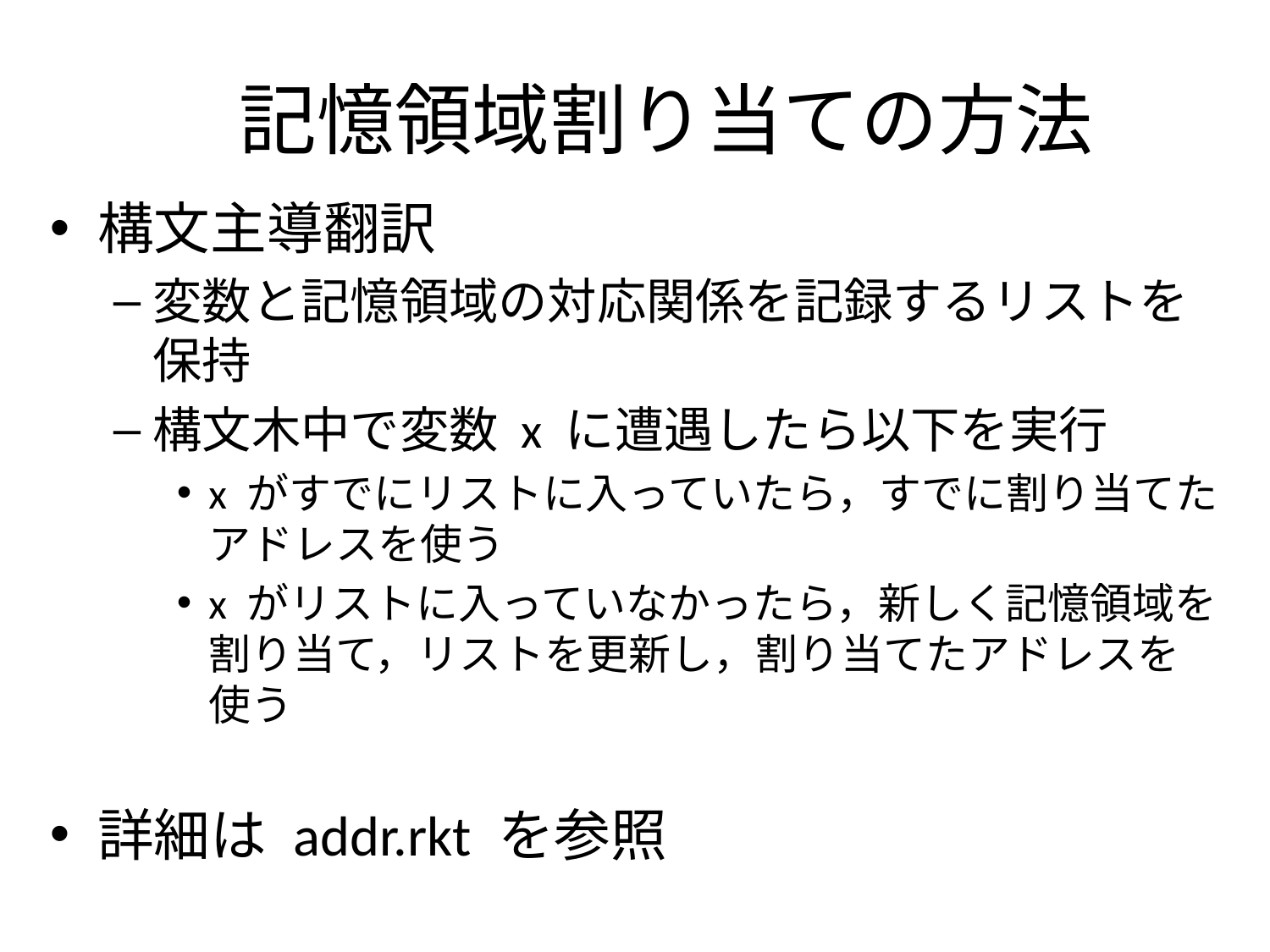

# 記憶領域割り当ての方法
構文主導翻訳
変数と記憶領域の対応関係を記録するリストを保持
構文木中で変数 x に遭遇したら以下を実行
x がすでにリストに入っていたら，すでに割り当てた
アドレスを使う
x がリストに入っていなかったら，新しく記憶領域を
割り当て，リストを更新し，割り当てたアドレスを使う

詳細は addr.rkt を参照